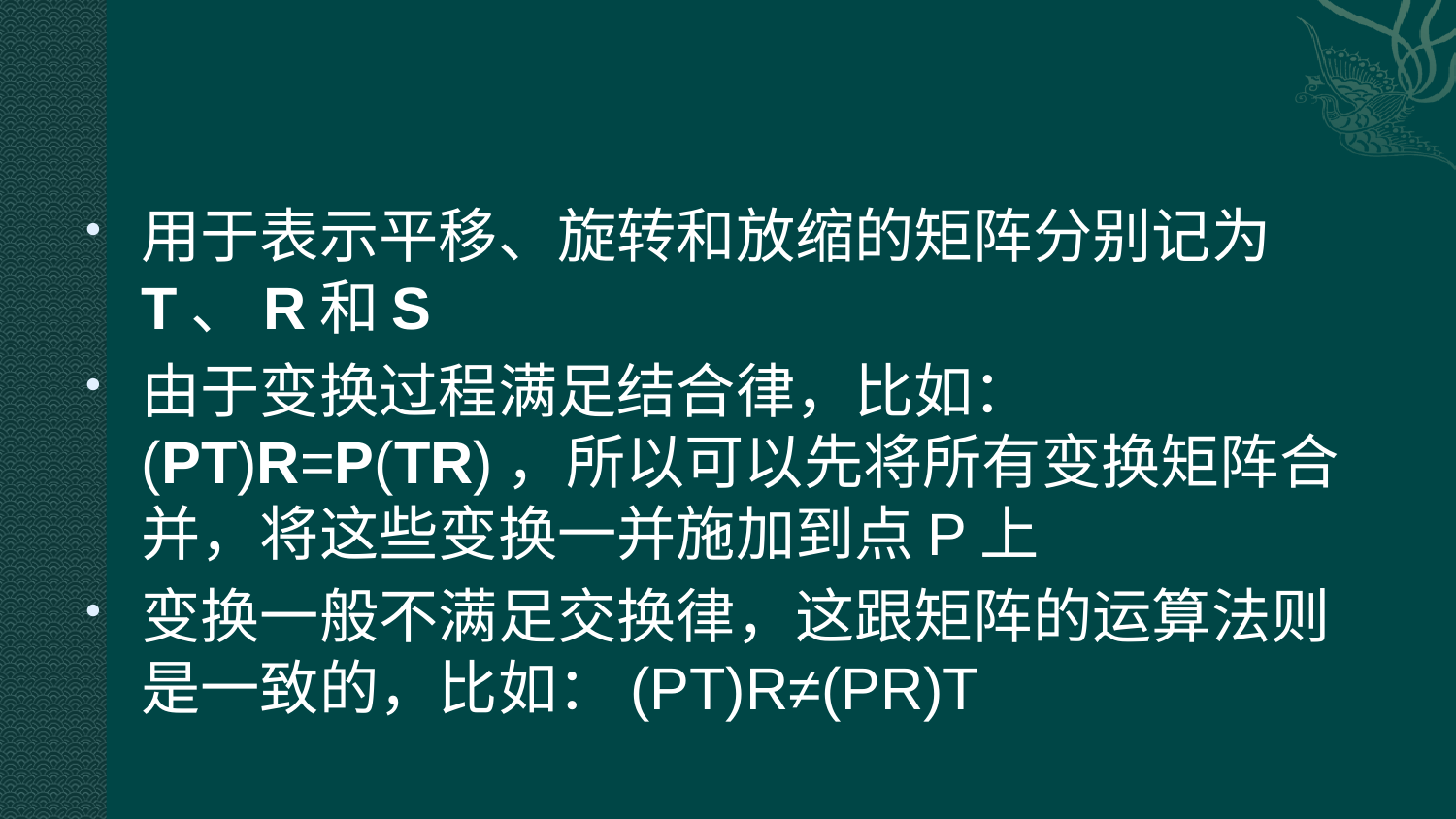

#
用于表示平移、旋转和放缩的矩阵分别记为T、R和S
由于变换过程满足结合律，比如：(PT)R=P(TR)，所以可以先将所有变换矩阵合并，将这些变换一并施加到点P上
变换一般不满足交换律，这跟矩阵的运算法则是一致的，比如：(PT)R≠(PR)T